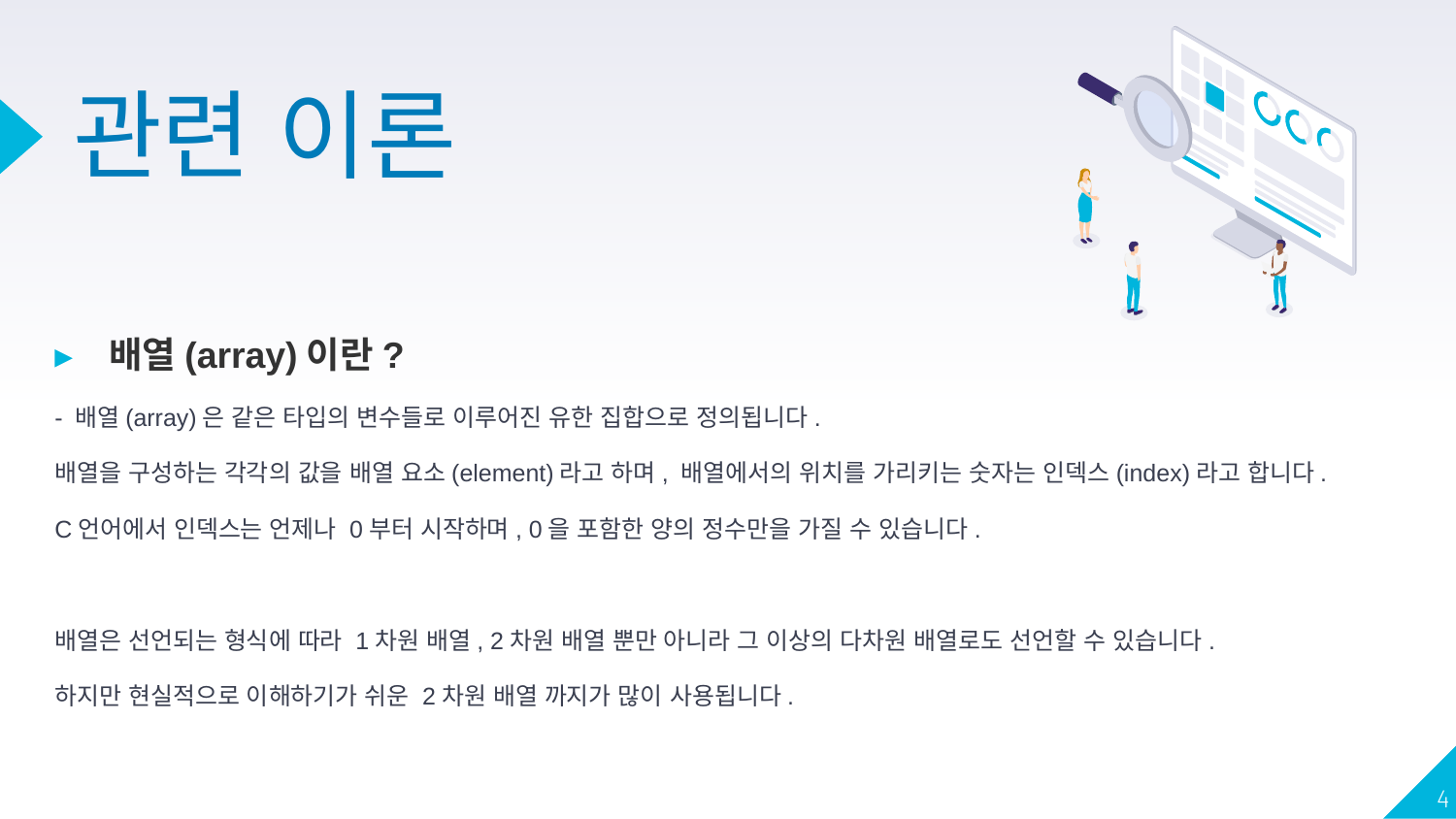

# 관련 이론
배열(array)이란?
- 배열(array)은 같은 타입의 변수들로 이루어진 유한 집합으로 정의됩니다.
배열을 구성하는 각각의 값을 배열 요소(element)라고 하며, 배열에서의 위치를 가리키는 숫자는 인덱스(index)라고 합니다.
C언어에서 인덱스는 언제나 0부터 시작하며, 0을 포함한 양의 정수만을 가질 수 있습니다.

배열은 선언되는 형식에 따라 1차원 배열, 2차원 배열 뿐만 아니라 그 이상의 다차원 배열로도 선언할 수 있습니다.
하지만 현실적으로 이해하기가 쉬운 2차원 배열 까지가 많이 사용됩니다.
4